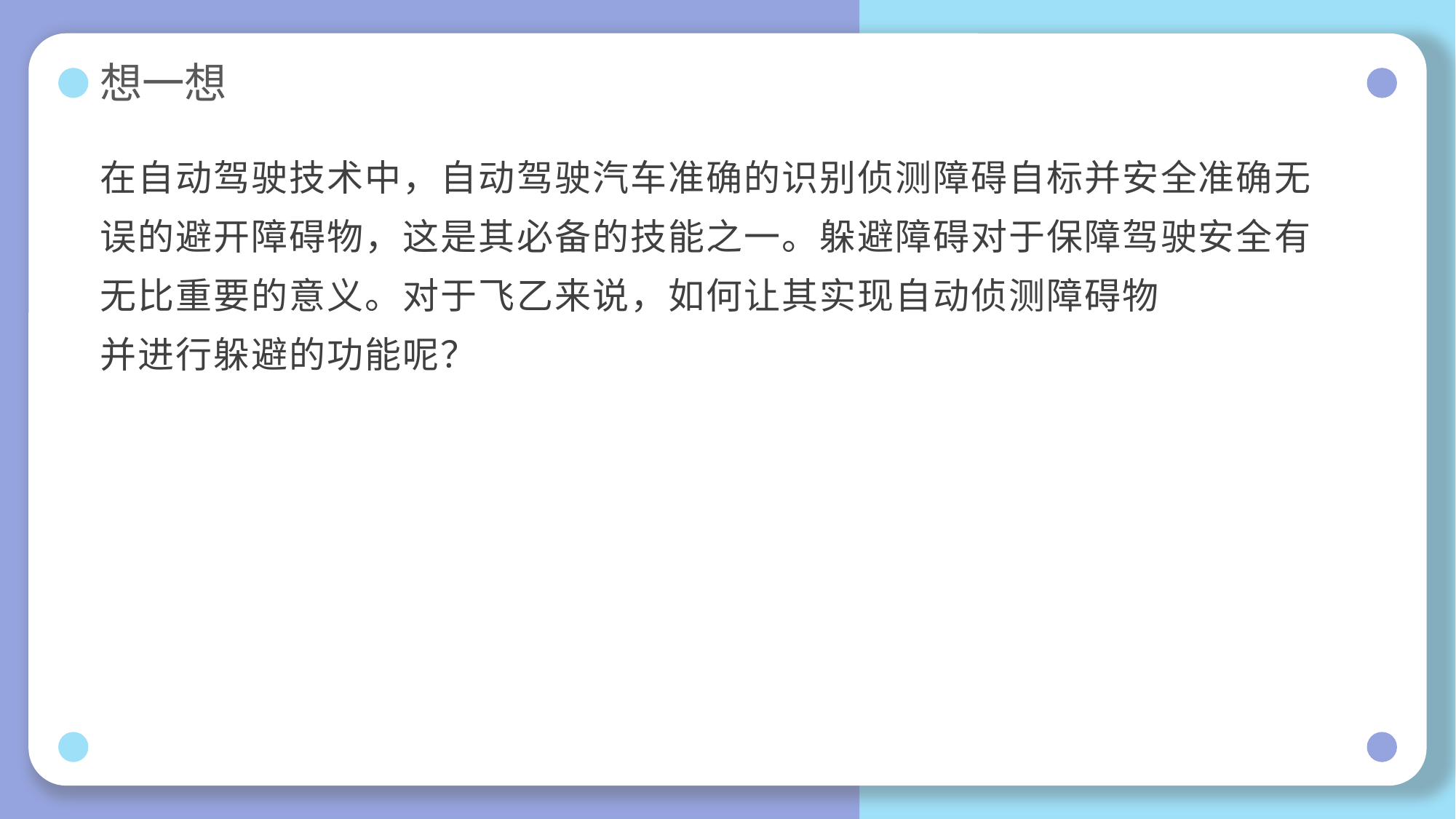

# 想一想
在自动驾驶技术中，自动驾驶汽车准确的识别侦测障碍自标并安全准确无
误的避开障碍物，这是其必备的技能之一。躲避障碍对于保障驾驶安全有
无比重要的意义。对于飞乙来说，如何让其实现自动侦测障碍物
并进行躲避的功能呢？